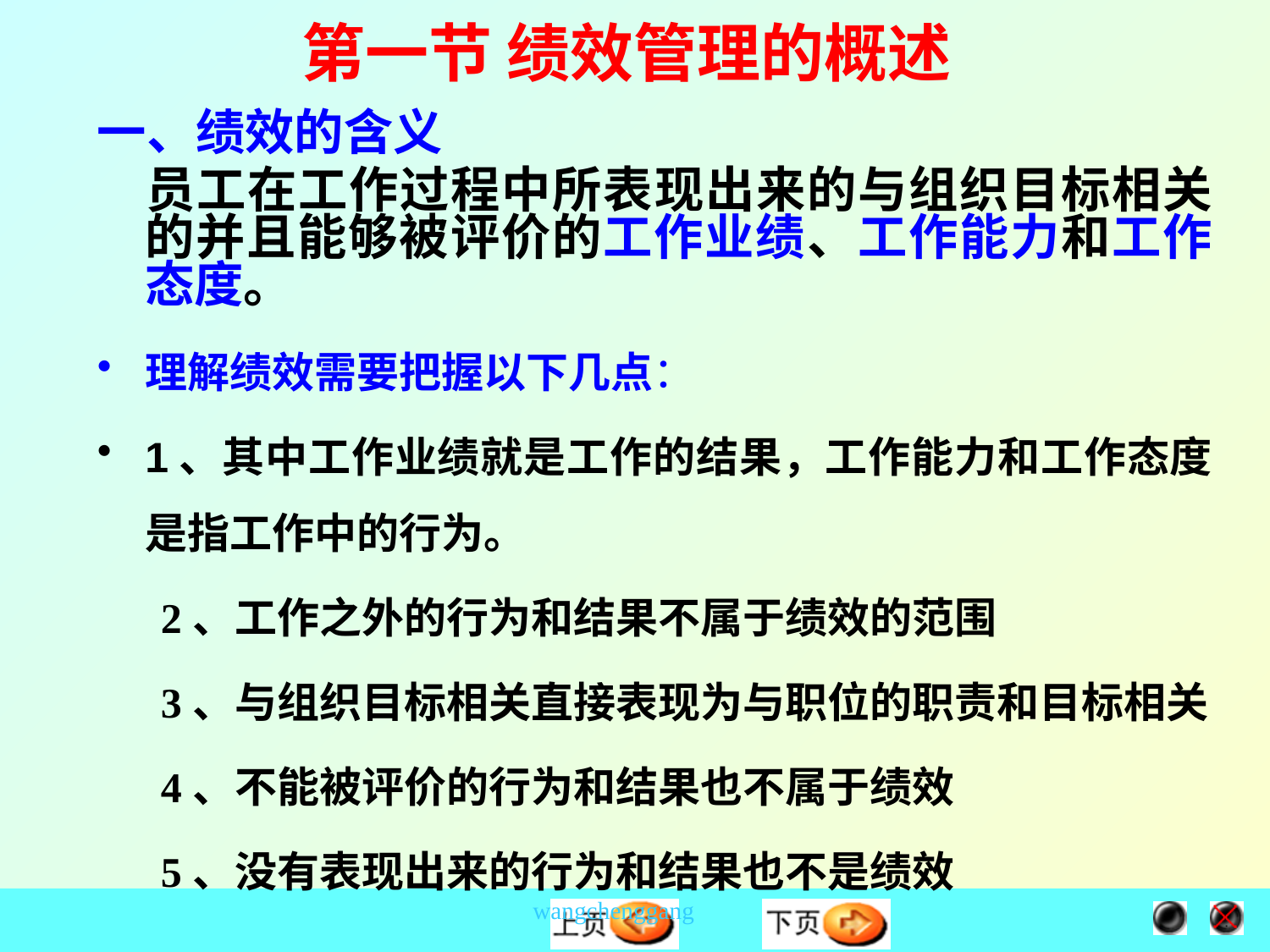

# 第一节 绩效管理的概述
一、绩效的含义
    员工在工作过程中所表现出来的与组织目标相关的并且能够被评价的工作业绩、工作能力和工作态度。
理解绩效需要把握以下几点：
1、其中工作业绩就是工作的结果，工作能力和工作态度是指工作中的行为。
2、工作之外的行为和结果不属于绩效的范围
3、与组织目标相关直接表现为与职位的职责和目标相关
4、不能被评价的行为和结果也不属于绩效
5、没有表现出来的行为和结果也不是绩效

wangchenggang